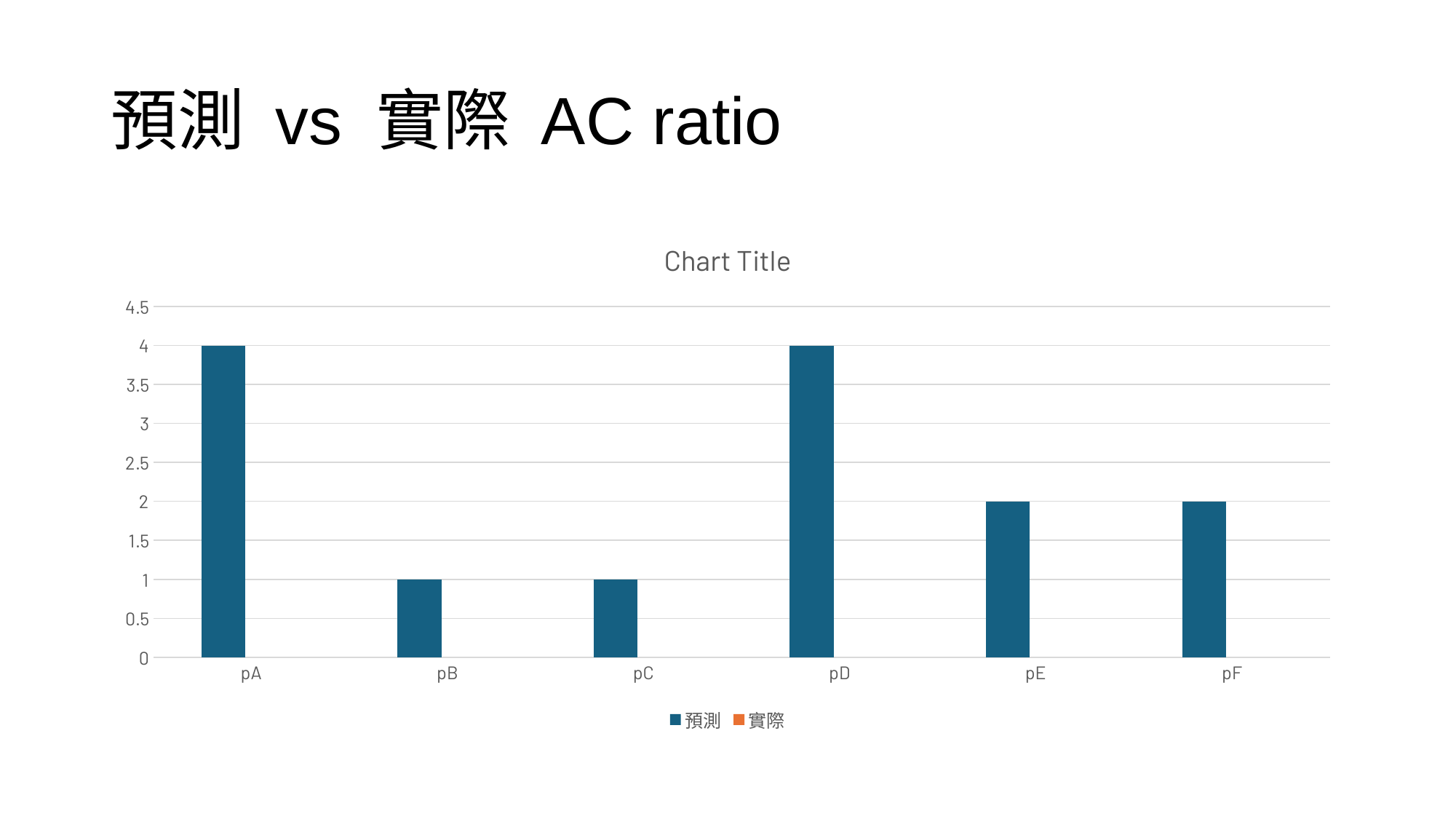

# 預測 vs 實際 AC ratio

### Chart:

| Category | 預測 | 實際 |
|---|---|---|
| pA | 4.0 | None |
| pB | 1.0 | None |
| pC | 1.0 | None |
| pD | 4.0 | None |
| pE | 2.0 | None |
| pF | 2.0 | None |